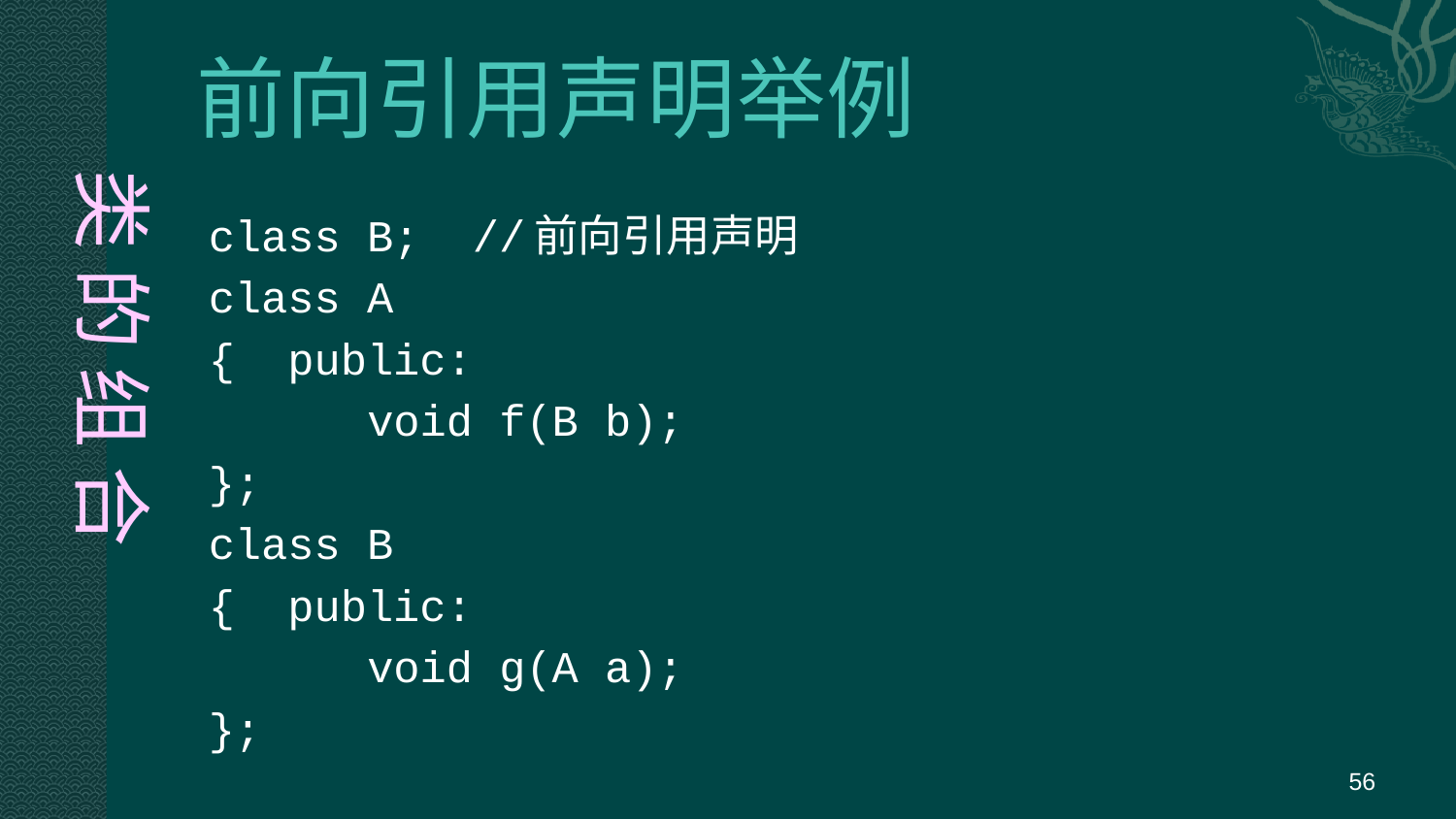

# 前向引用声明举例
类 的 组 合
class B;  //前向引用声明
class A
{  public:
      void f(B b);
};
class B
{  public:
      void g(A a);
};
56